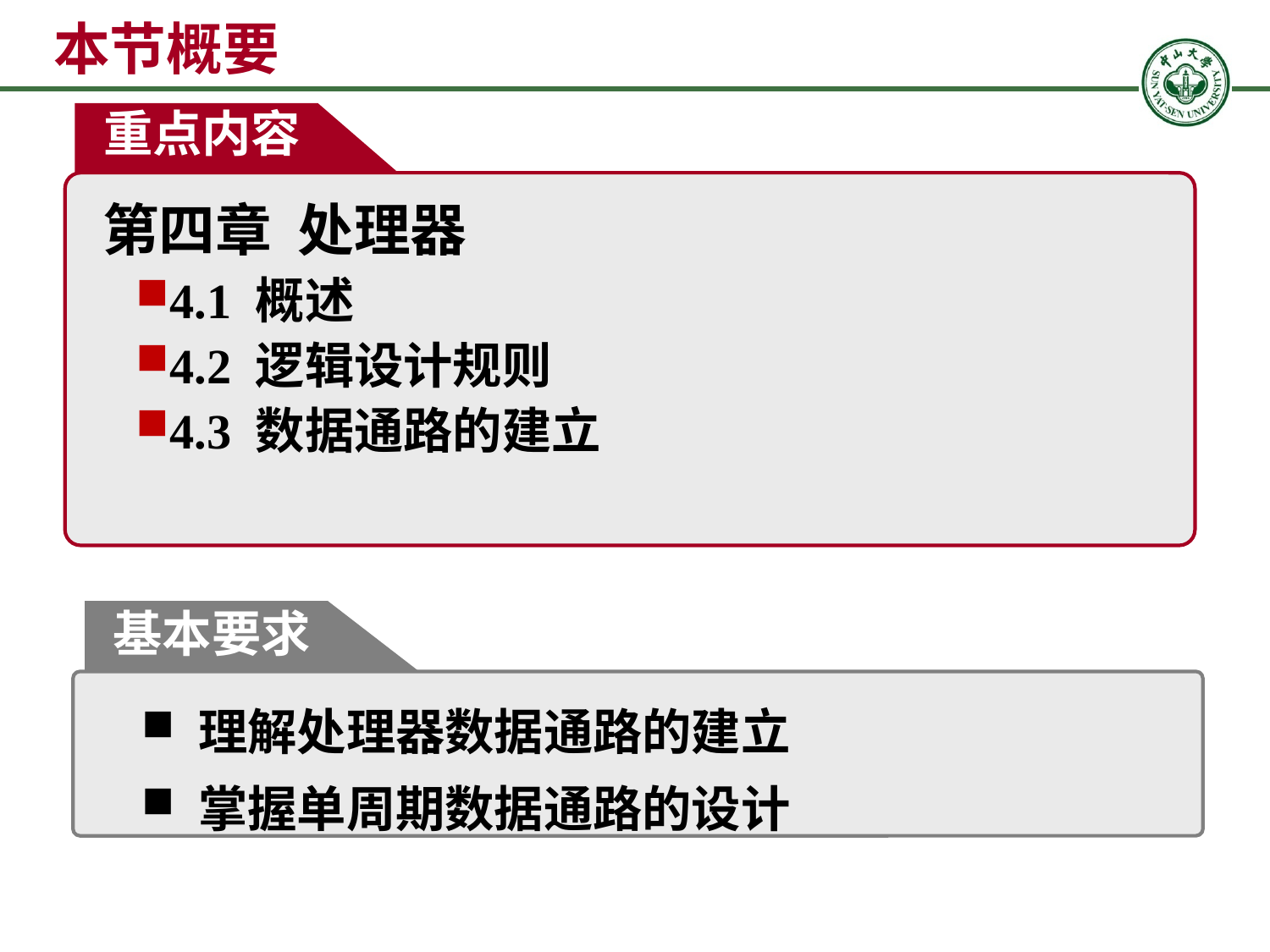

本节概要
重点内容

第四章  处理器
4.1 概述
4.2 逻辑设计规则
4.3 数据通路的建立

基本要求

 理解处理器数据通路的建立
 掌握单周期数据通路的设计